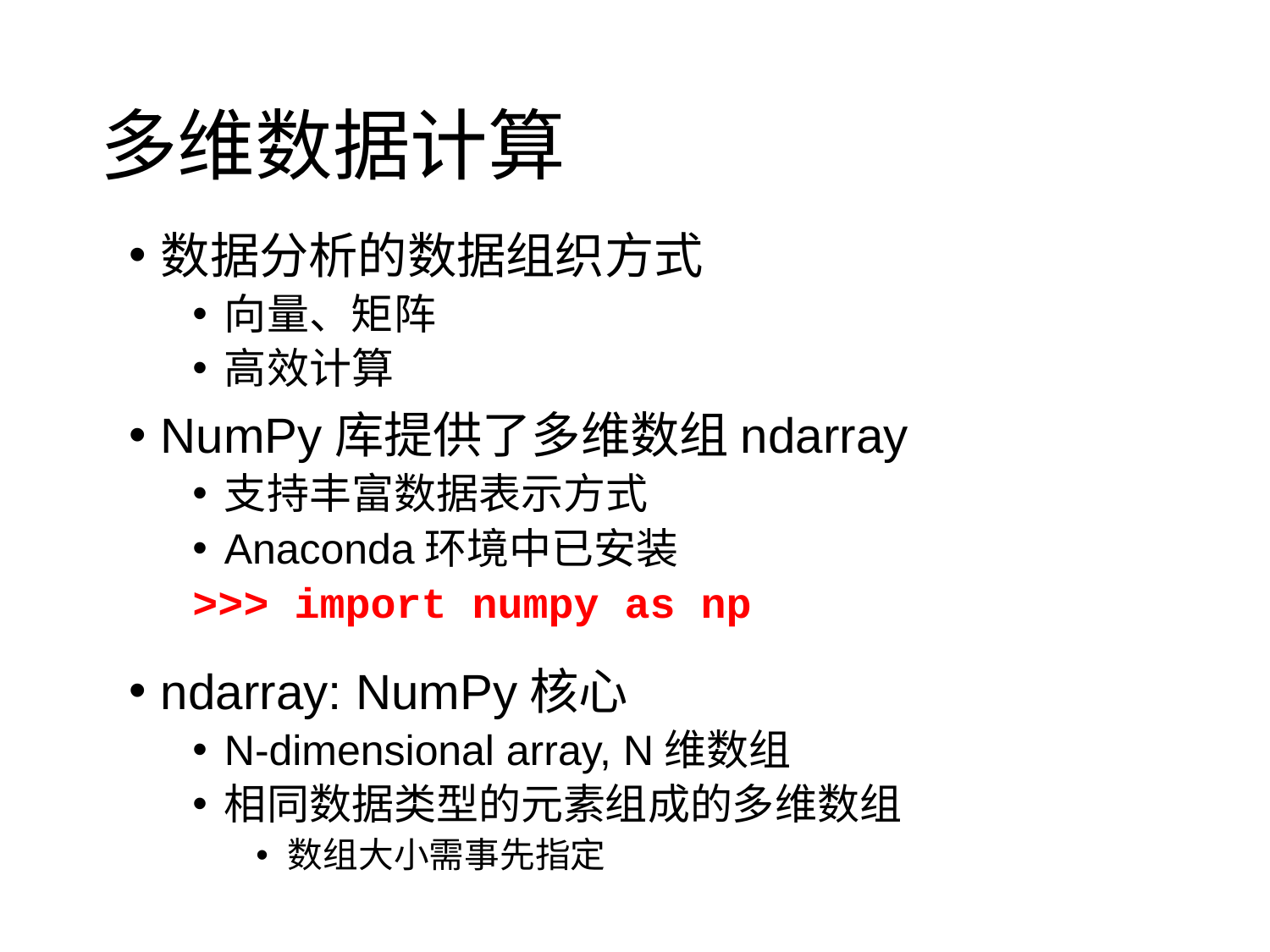

# 多维数据计算
数据分析的数据组织方式
向量、矩阵
高效计算
NumPy库提供了多维数组ndarray
支持丰富数据表示方式
Anaconda环境中已安装
>>> import numpy as np
ndarray: NumPy核心
N-dimensional array, N维数组
相同数据类型的元素组成的多维数组
数组大小需事先指定